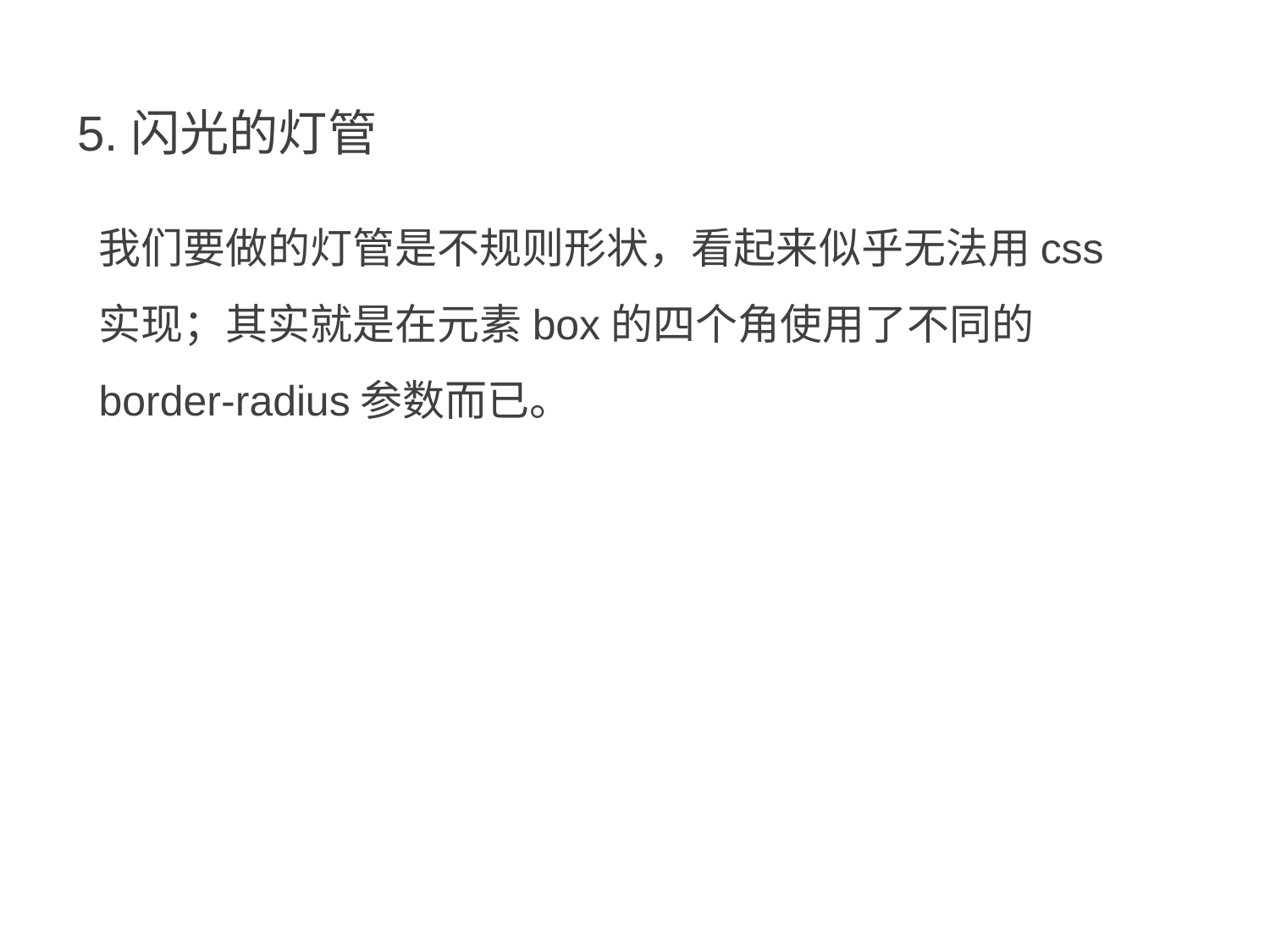

5.闪光的灯管
我们要做的灯管是不规则形状，看起来似乎无法用css实现；其实就是在元素box的四个角使用了不同的border-radius参数而已。